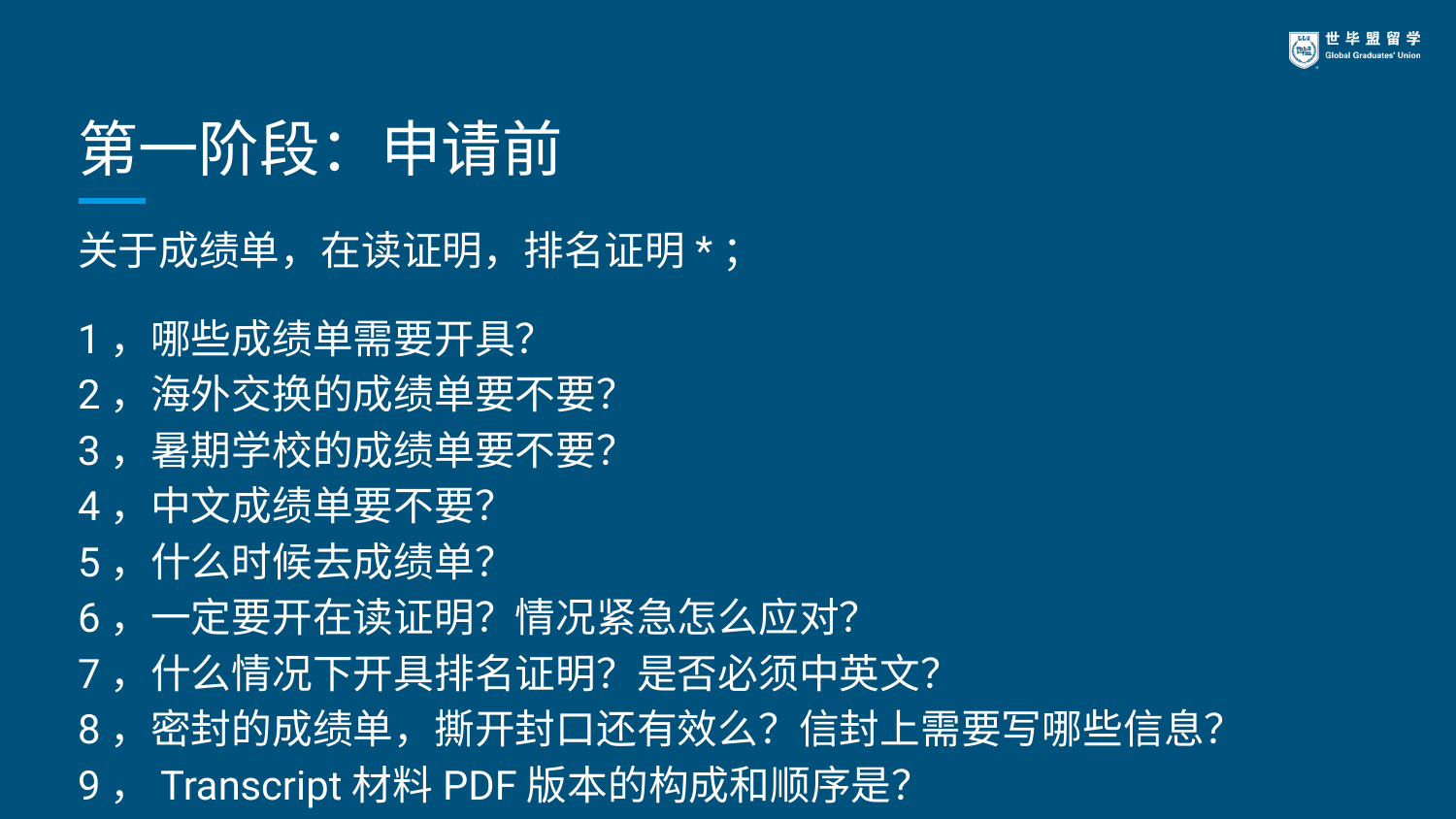

# 第一阶段：申请前
关于成绩单，在读证明，排名证明*；
1，哪些成绩单需要开具？
2，海外交换的成绩单要不要？
3，暑期学校的成绩单要不要？
4，中文成绩单要不要？
5，什么时候去成绩单？
6，一定要开在读证明？情况紧急怎么应对？
7，什么情况下开具排名证明？是否必须中英文？
8，密封的成绩单，撕开封口还有效么？信封上需要写哪些信息？
9，Transcript材料PDF版本的构成和顺序是？